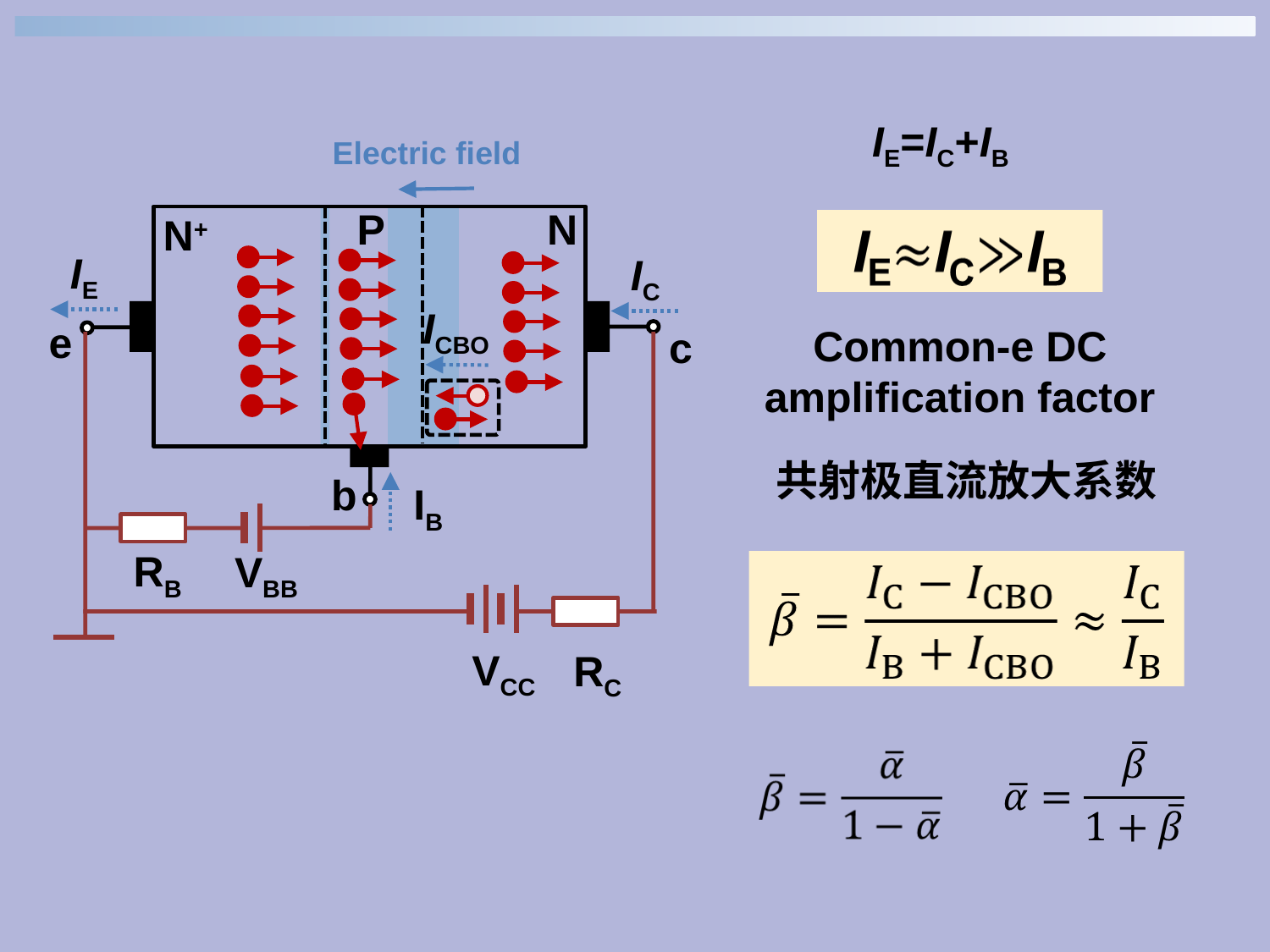

IE=IC+IB
Electric field
P
N
N+

e
c

b

IE
IC

ICBO
Common-e DC amplification factor

共射极直流放大系数
IB

RB
VBB

VCC
RC